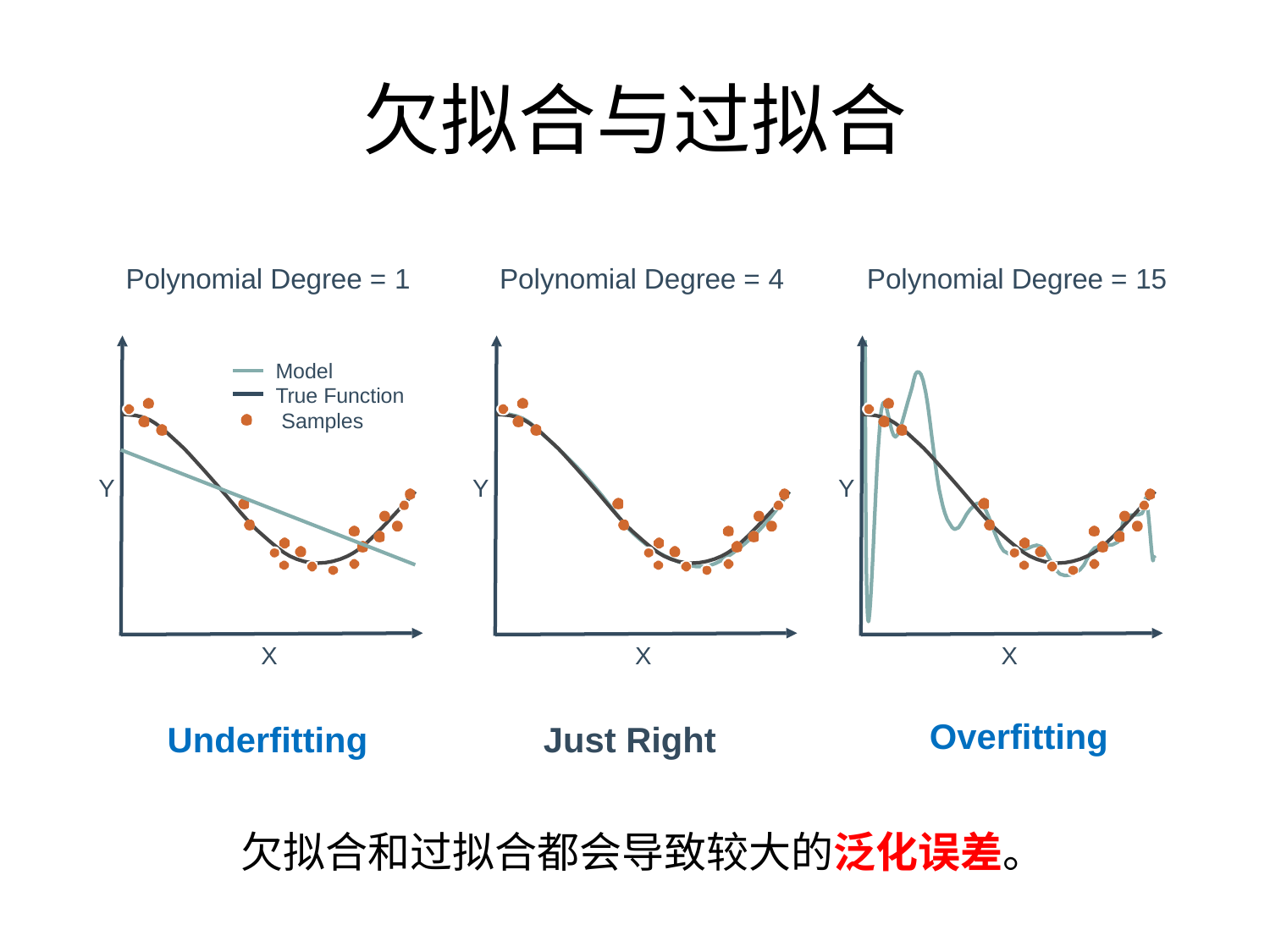

# 欠拟合与过拟合
Polynomial Degree = 1
Polynomial Degree = 4
Polynomial Degree = 15

Model
True Function  Samples

Y
Y
Y

X
X
X
Overfitting
Just Right
Underfitting
7
欠拟合和过拟合都会导致较大的泛化误差。